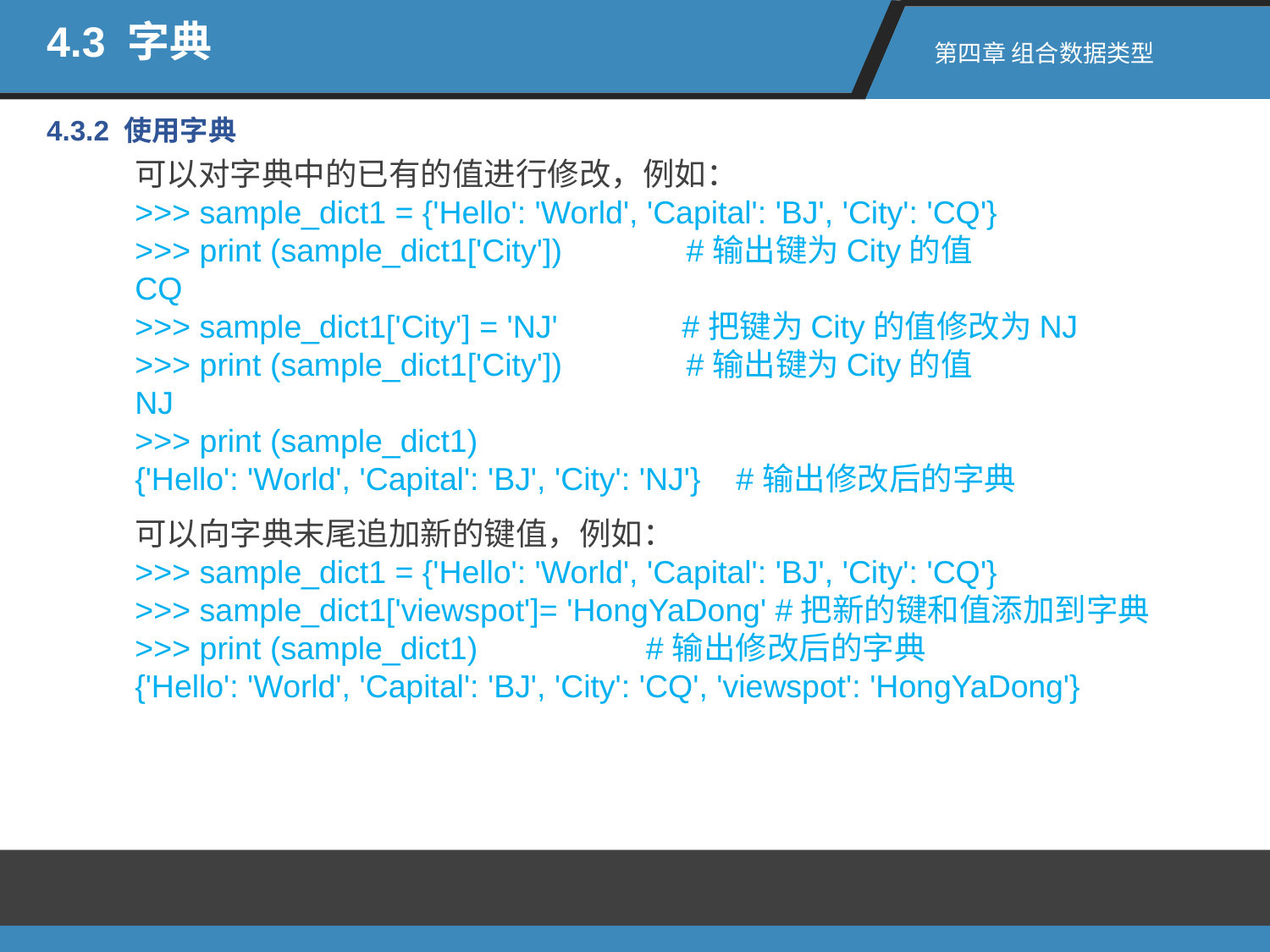

4.3 字典
第四章 组合数据类型
4.3.2 使用字典
可以对字典中的已有的值进行修改，例如：
>>> sample_dict1 = {'Hello': 'World', 'Capital': 'BJ', 'City': 'CQ'}
>>> print (sample_dict1['City'])              #输出键为City的值
CQ
>>> sample_dict1['City'] = 'NJ'              #把键为City的值修改为NJ
>>> print (sample_dict1['City'])              #输出键为City的值
NJ
>>> print (sample_dict1)
{'Hello': 'World', 'Capital': 'BJ', 'City': 'NJ'}    #输出修改后的字典
可以向字典末尾追加新的键值，例如：
>>> sample_dict1 = {'Hello': 'World', 'Capital': 'BJ', 'City': 'CQ'}
>>> sample_dict1['viewspot']= 'HongYaDong' #把新的键和值添加到字典
>>> print (sample_dict1)                   #输出修改后的字典
{'Hello': 'World', 'Capital': 'BJ', 'City': 'CQ', 'viewspot': 'HongYaDong'}